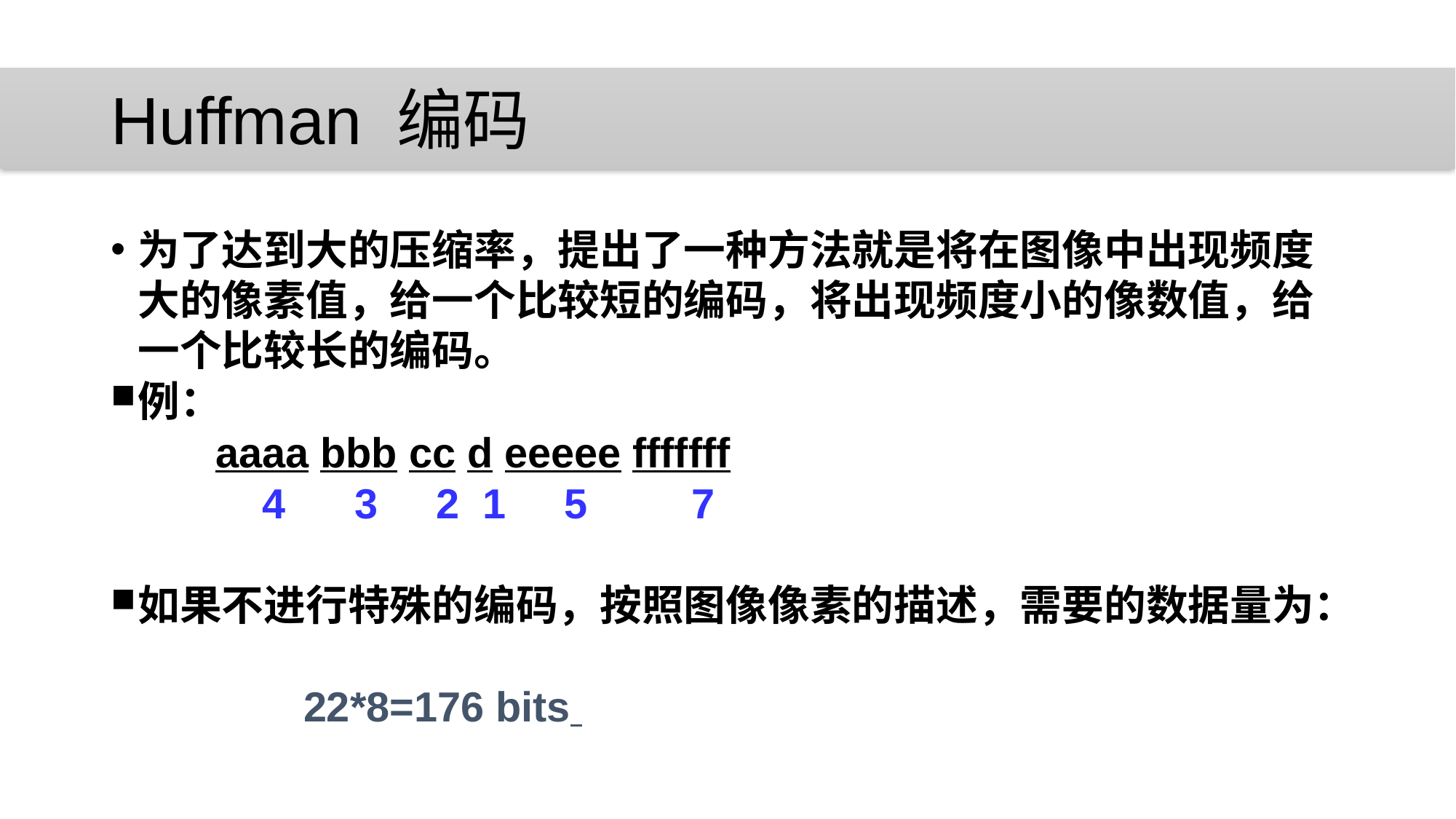

# Huffman 编码

为了达到大的压缩率，提出了一种方法就是将在图像中出现频度大的像素值，给一个比较短的编码，将出现频度小的像数值，给一个比较长的编码。
例：
         aaaa bbb cc d eeeee fffffff
             4      3     2  1     5         7

如果不进行特殊的编码，按照图像像素的描述，需要的数据量为：

                       22*8=176 bits